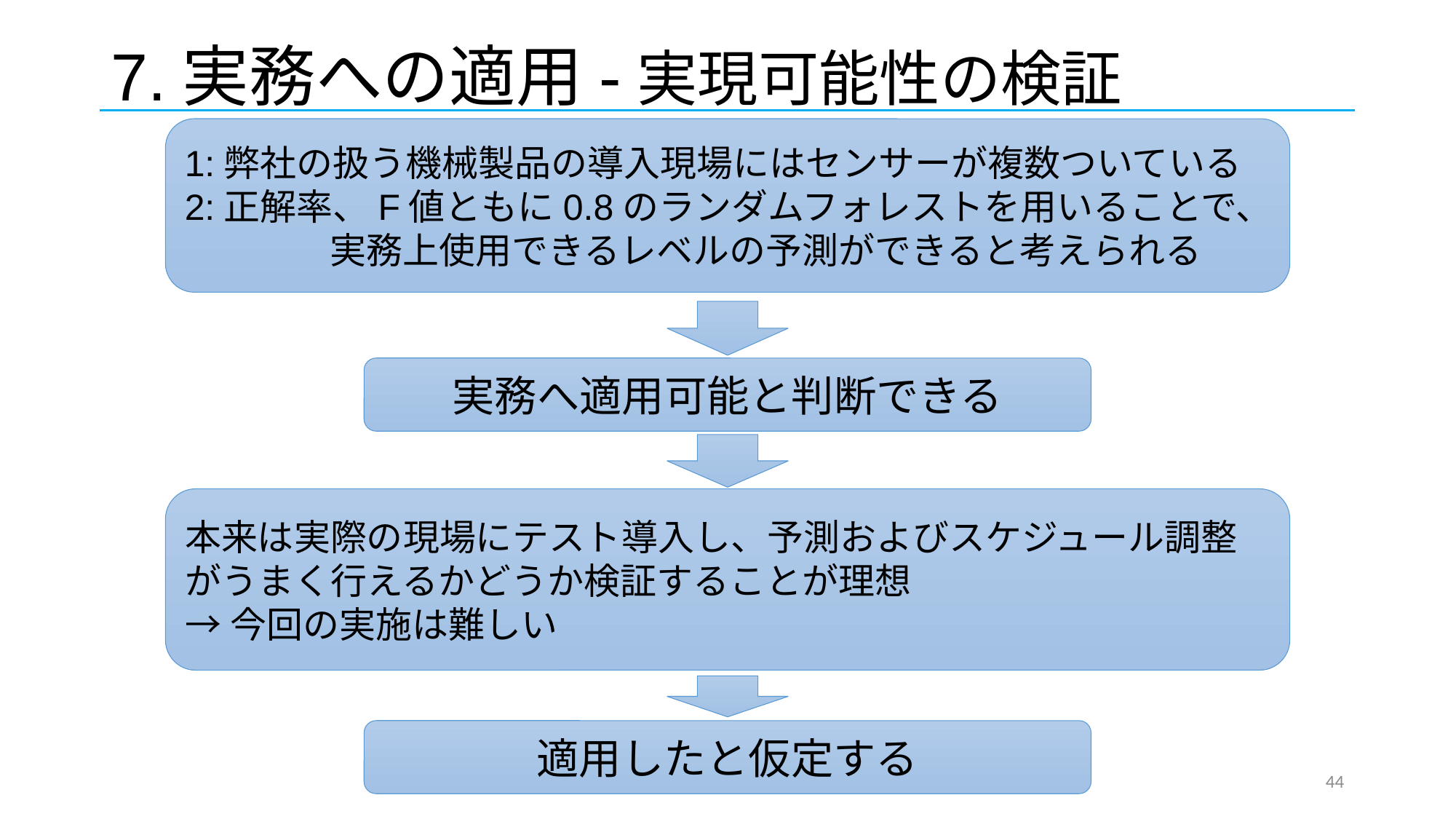

# 7.実務への適用-実現可能性の検証
1:弊社の扱う機械製品の導入現場にはセンサーが複数ついている
2:正解率、F値ともに0.8のランダムフォレストを用いることで、　　　　実務上使用できるレベルの予測ができると考えられる

実務へ適用可能と判断できる

本来は実際の現場にテスト導入し、予測およびスケジュール調整がうまく行えるかどうか検証することが理想
→今回の実施は難しい

適用したと仮定する
44